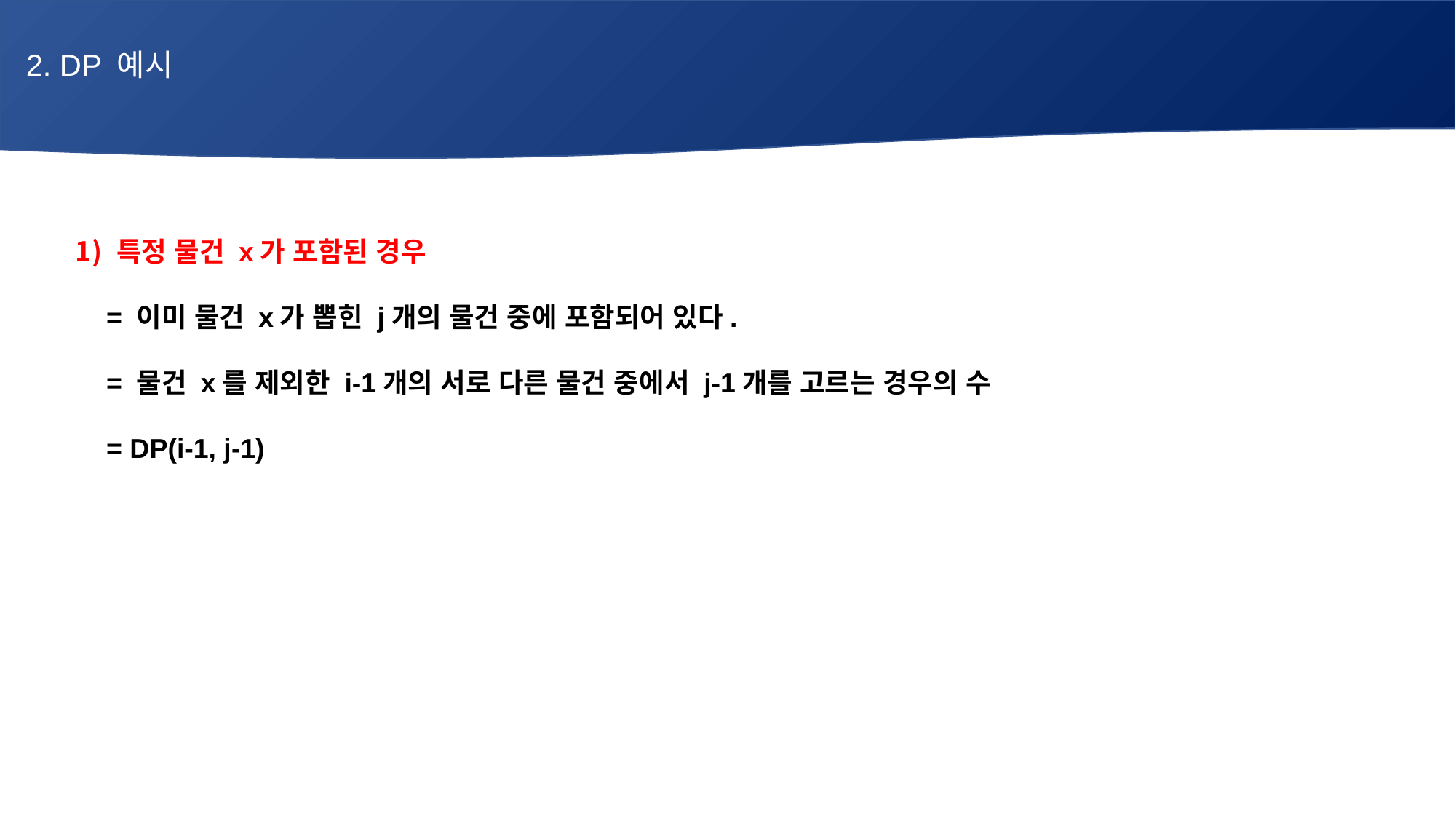

2. DP 예시
# 매주 1 과제 LV2
특정 물건 x가 포함된 경우

    = 이미 물건 x가 뽑힌 j개의 물건 중에 포함되어 있다.

    = 물건 x를 제외한 i-1개의 서로 다른 물건 중에서 j-1개를 고르는 경우의 수

    = DP(i-1, j-1)